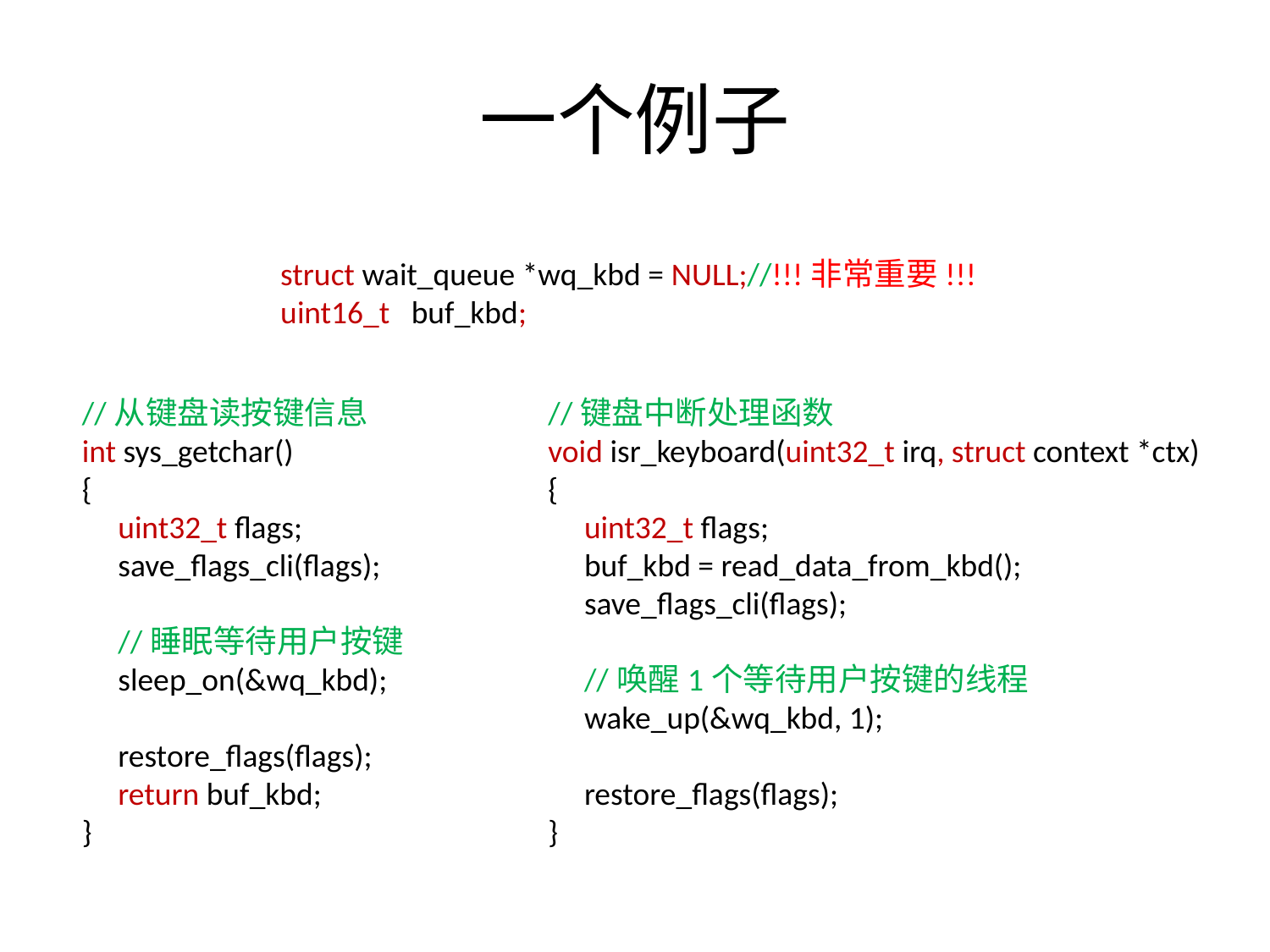

# 一个例子
struct wait_queue *wq_kbd = NULL;//!!!非常重要!!!
uint16_t   buf_kbd;
//从键盘读按键信息
int sys_getchar()
{
     uint32_t flags;
     save_flags_cli(flags);

     //睡眠等待用户按键
     sleep_on(&wq_kbd);

     restore_flags(flags);
     return buf_kbd;
}
//键盘中断处理函数
void isr_keyboard(uint32_t irq, struct context *ctx)
{
     uint32_t flags;
     buf_kbd = read_data_from_kbd();
     save_flags_cli(flags);

     //唤醒1个等待用户按键的线程
     wake_up(&wq_kbd, 1);

     restore_flags(flags);
}